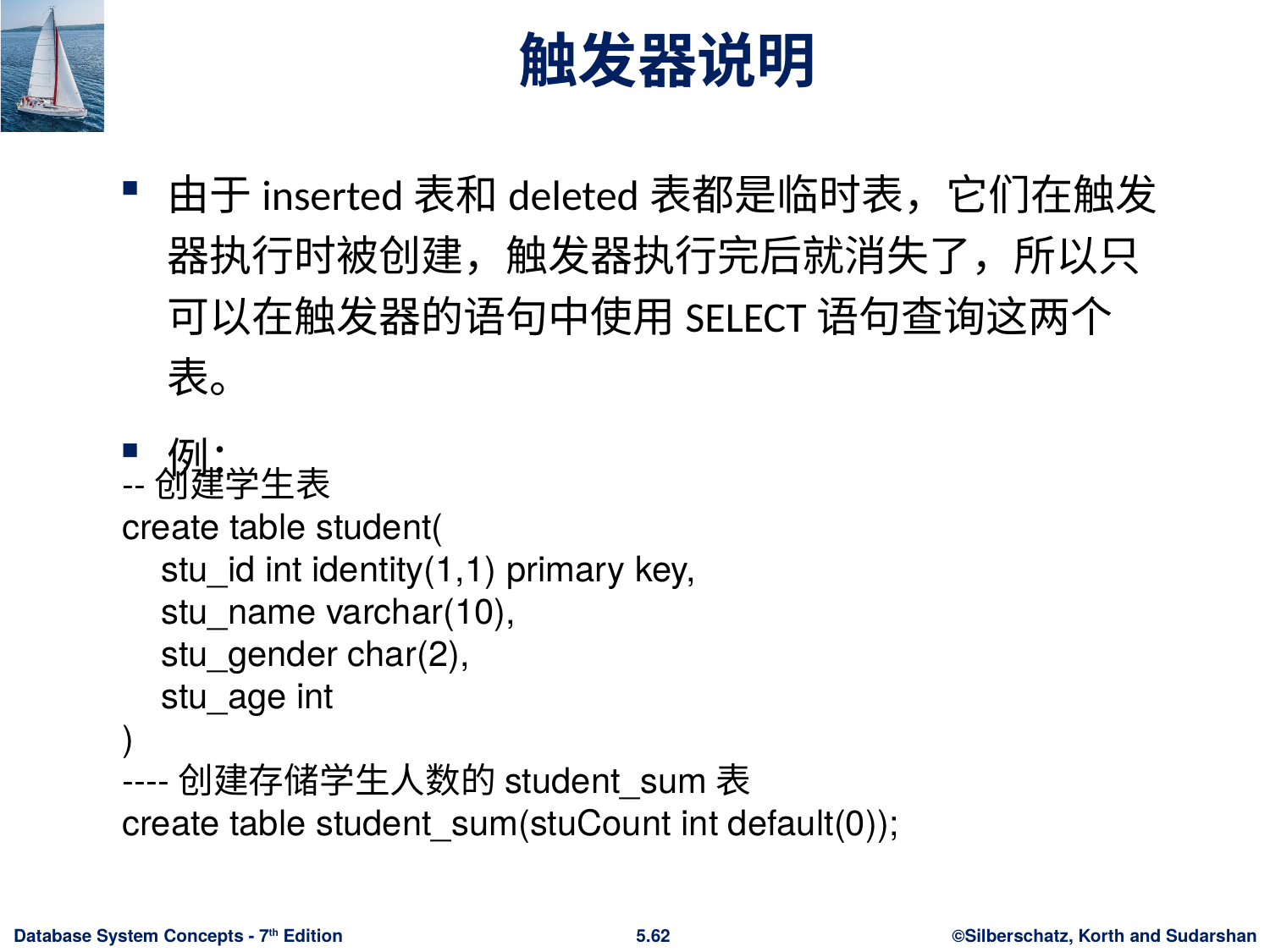

# 触发器说明
由于inserted表和deleted表都是临时表，它们在触发器执行时被创建，触发器执行完后就消失了，所以只可以在触发器的语句中使用SELECT语句查询这两个表。
例：

--创建学生表
create table student(
    stu_id int identity(1,1) primary key,
    stu_name varchar(10),
    stu_gender char(2),
    stu_age int
)
----创建存储学生人数的student_sum表
create table student_sum(stuCount int default(0));